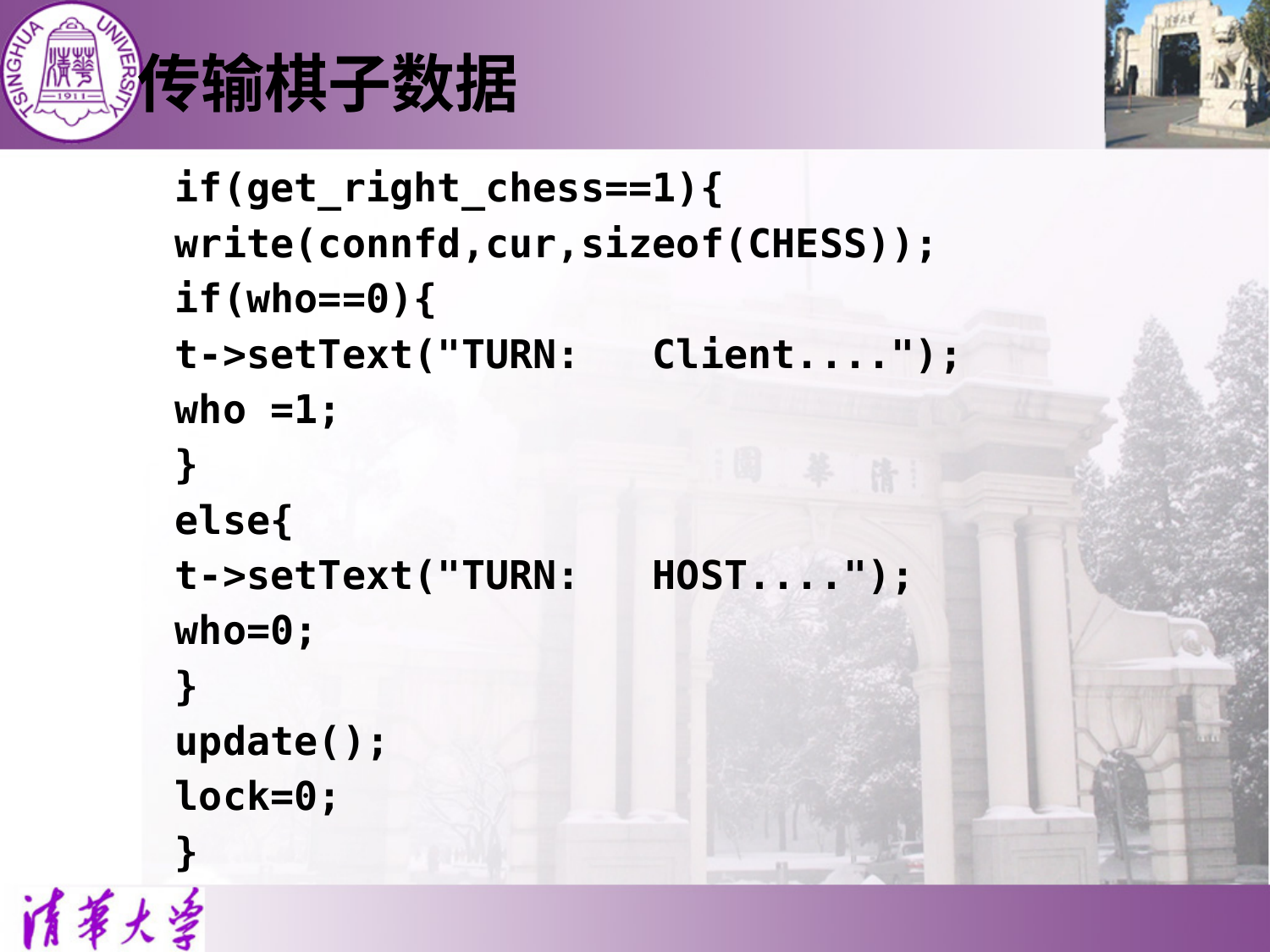

# 传输棋子数据
	if(get_right_chess==1){
		write(connfd,cur,sizeof(CHESS));
		if(who==0){
			t->setText("TURN:   Client....");
			who =1;
		}
		else{
			t->setText("TURN:   HOST....");
			who=0;
		}
		update();
		lock=0;
	}